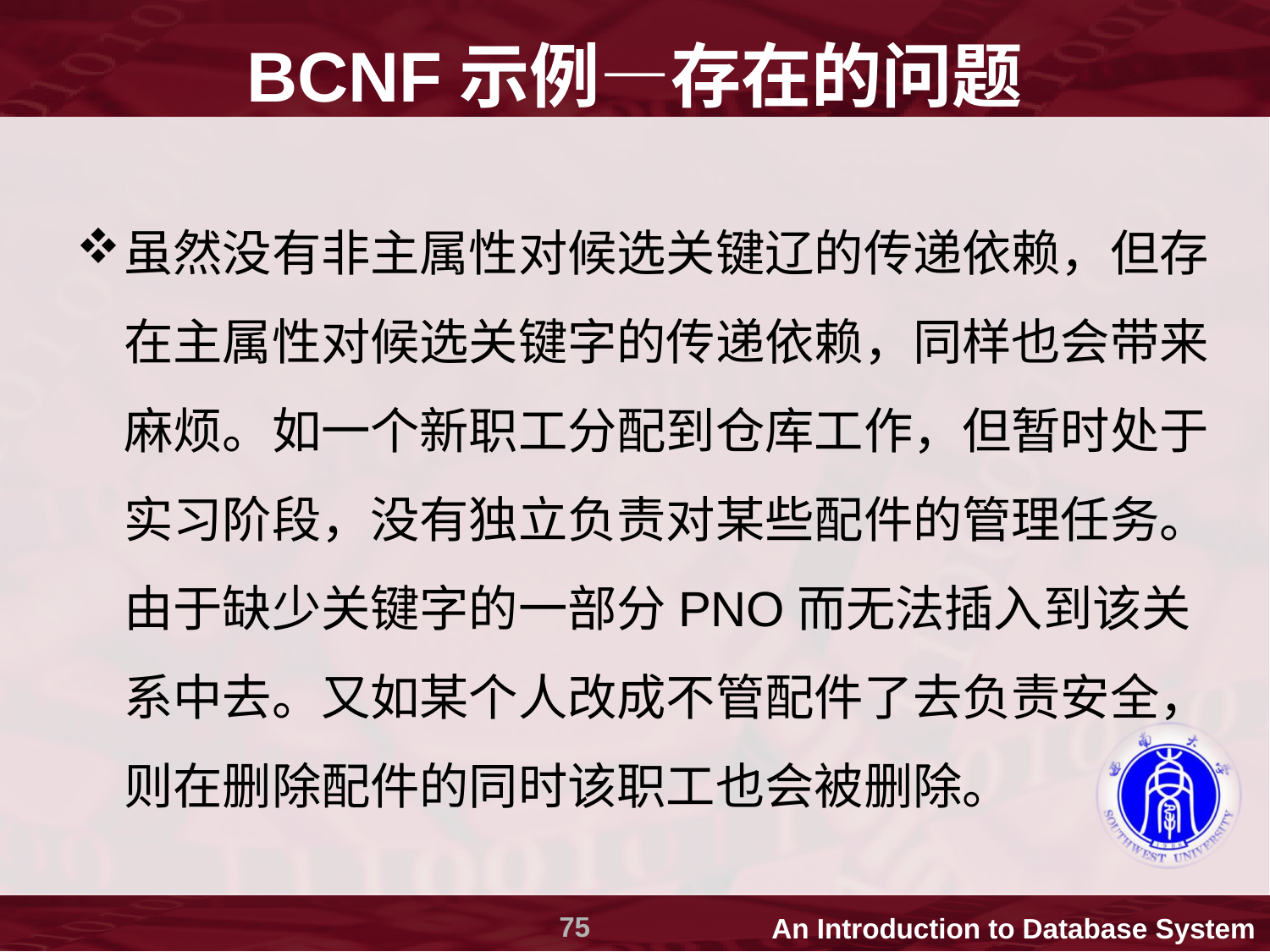

# BCNF示例—存在的问题
虽然没有非主属性对候选关键辽的传递依赖，但存在主属性对候选关键字的传递依赖，同样也会带来麻烦。如一个新职工分配到仓库工作，但暂时处于实习阶段，没有独立负责对某些配件的管理任务。由于缺少关键字的一部分PNO而无法插入到该关系中去。又如某个人改成不管配件了去负责安全，则在删除配件的同时该职工也会被删除。
75